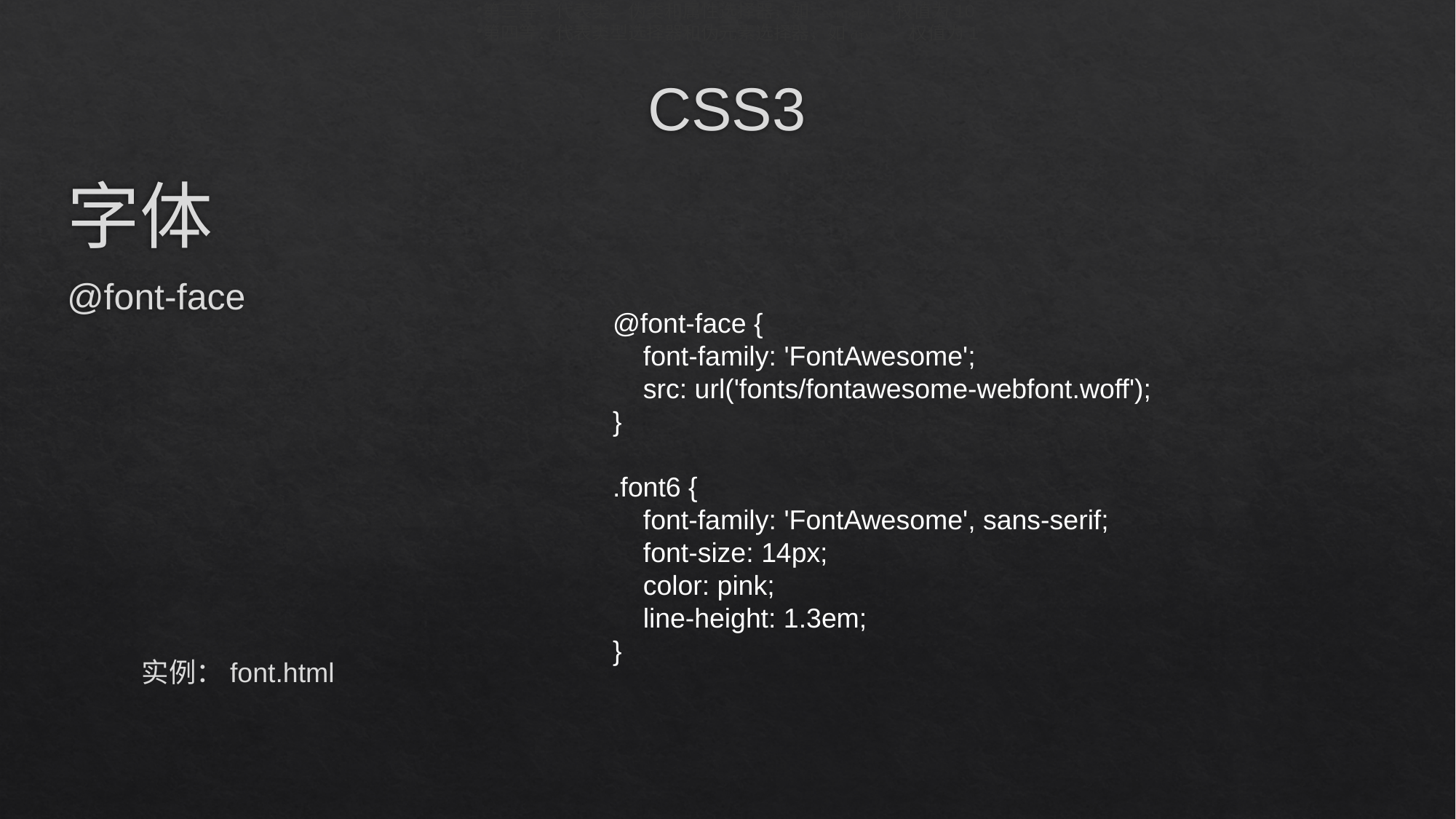

第一等：代表内联样式，如: style=""，权值为1000
第二等：代表ID选择器，如：#content，权值为100
第三等：代表类，伪类和属性选择器，如.content，权值为10
第四等：代表类型选择器和伪元素选择器，如div p，权值为1

# CSS3
字体
@font-face
@font-face {
    font-family: 'FontAwesome';
    src: url('fonts/fontawesome-webfont.woff');
}

.font6 {
    font-family: 'FontAwesome', sans-serif;
    font-size: 14px;
    color: pink;
    line-height: 1.3em;
}
 实例：font.html